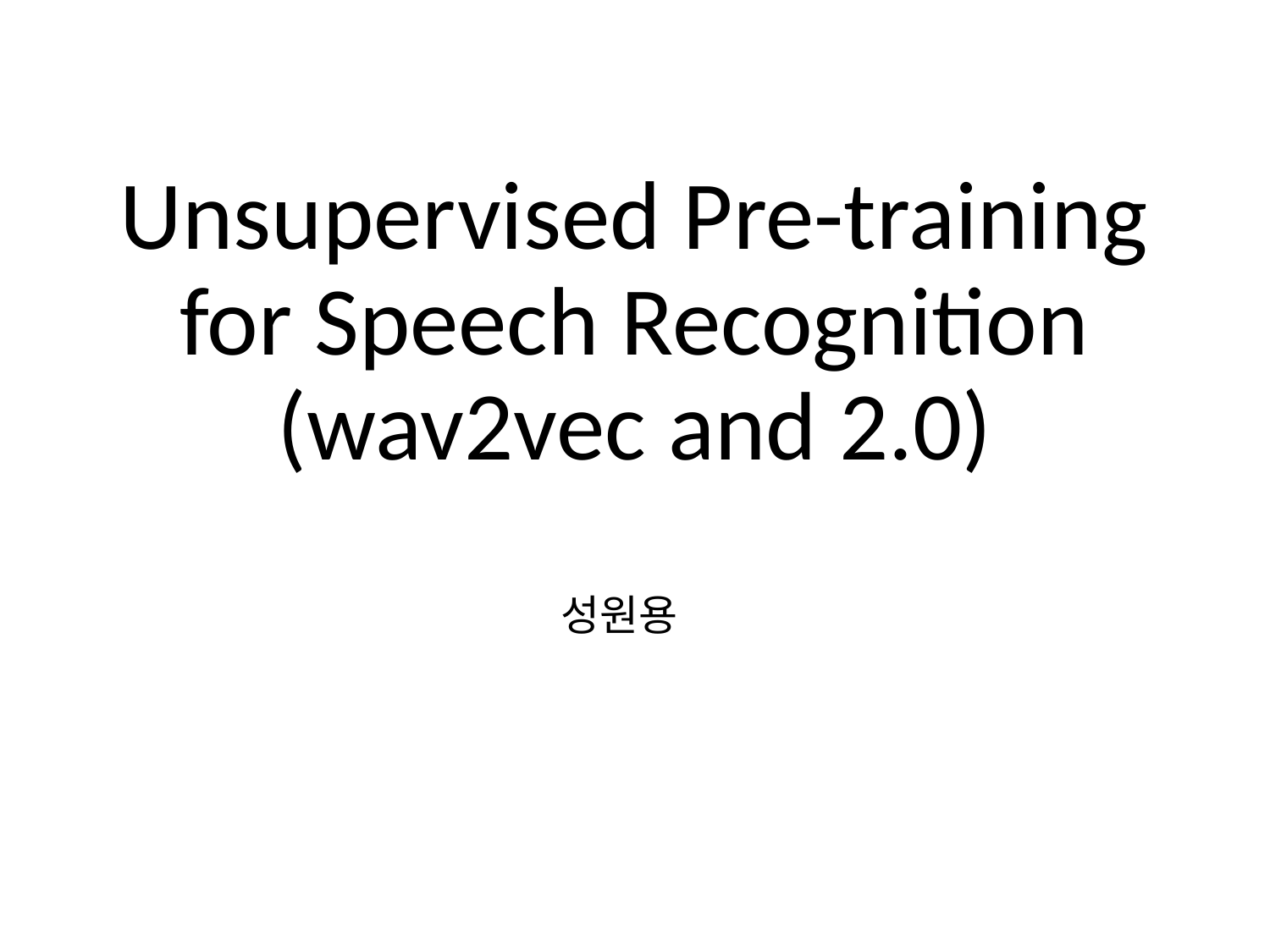

# Unsupervised Pre-training for Speech Recognition (wav2vec and 2.0)
성원용